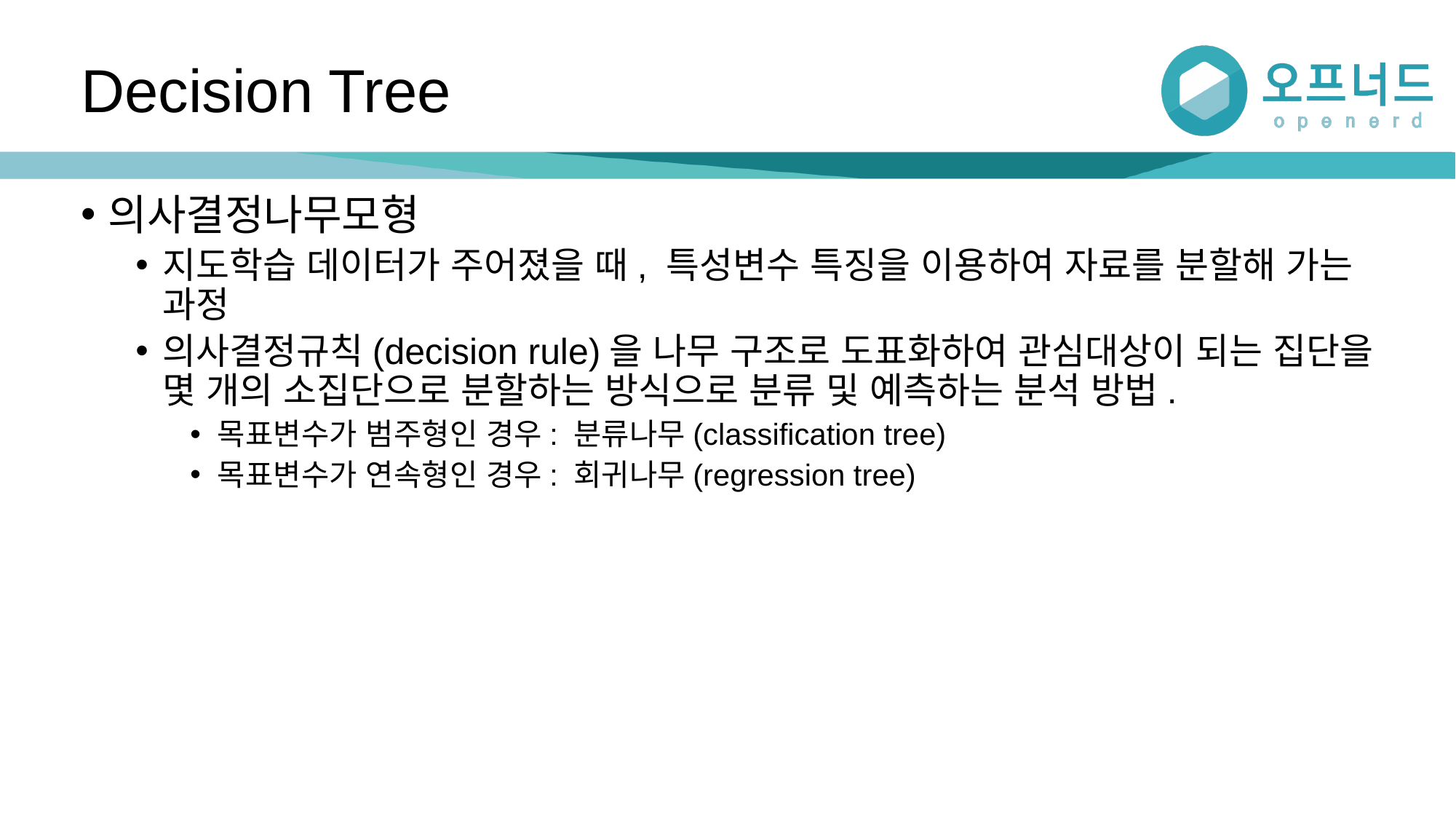

# Decision Tree
의사결정나무모형
지도학습 데이터가 주어졌을 때, 특성변수 특징을 이용하여 자료를 분할해 가는 과정
의사결정규칙(decision rule)을 나무 구조로 도표화하여 관심대상이 되는 집단을 몇 개의 소집단으로 분할하는 방식으로 분류 및 예측하는 분석 방법.
목표변수가 범주형인 경우: 분류나무(classification tree)
목표변수가 연속형인 경우: 회귀나무(regression tree)